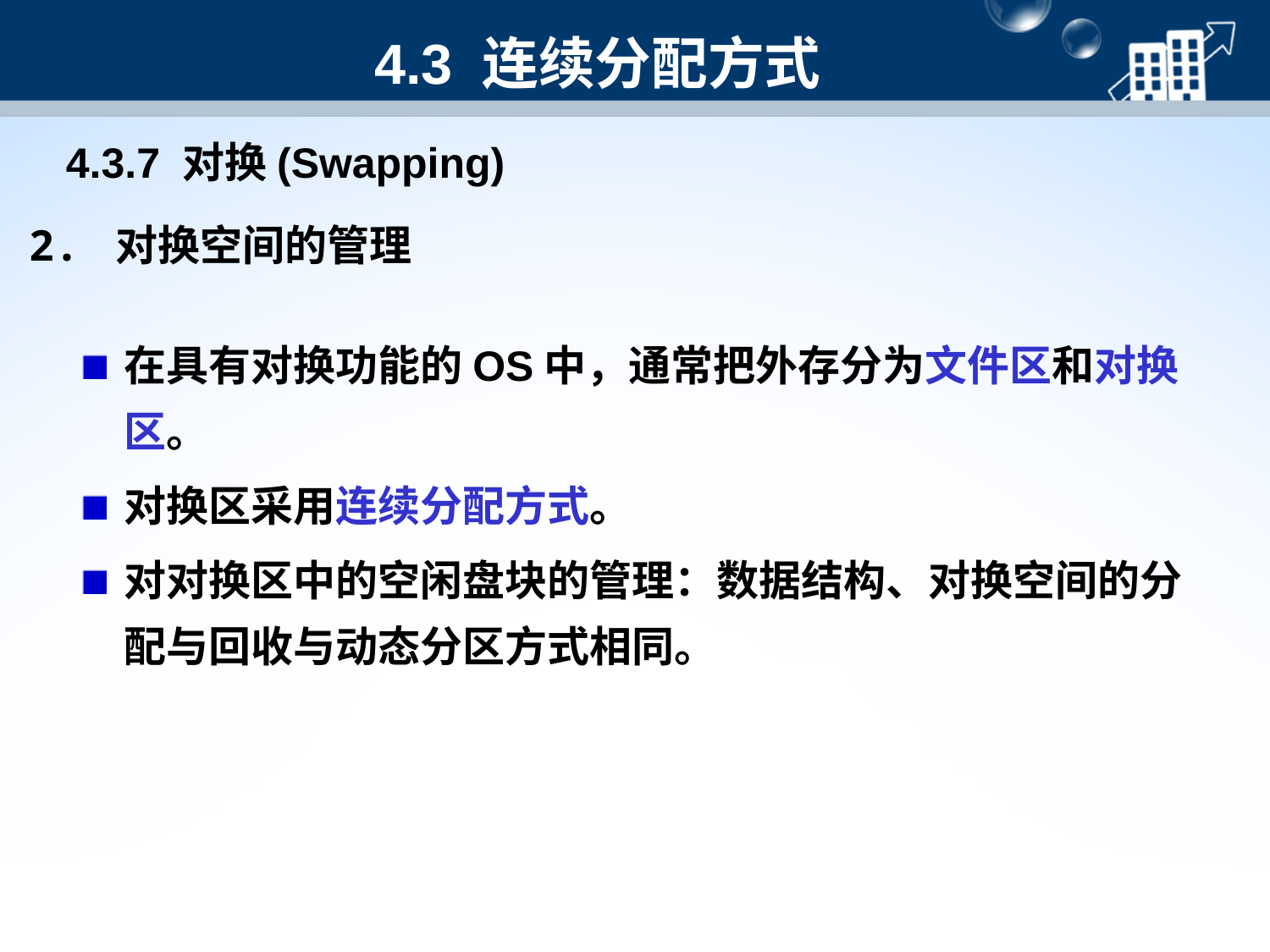

4.3 连续分配方式
4.3.7 对换(Swapping)
2. 对换空间的管理
在具有对换功能的OS中，通常把外存分为文件区和对换区。
对换区采用连续分配方式。
对对换区中的空闲盘块的管理：数据结构、对换空间的分配与回收与动态分区方式相同。